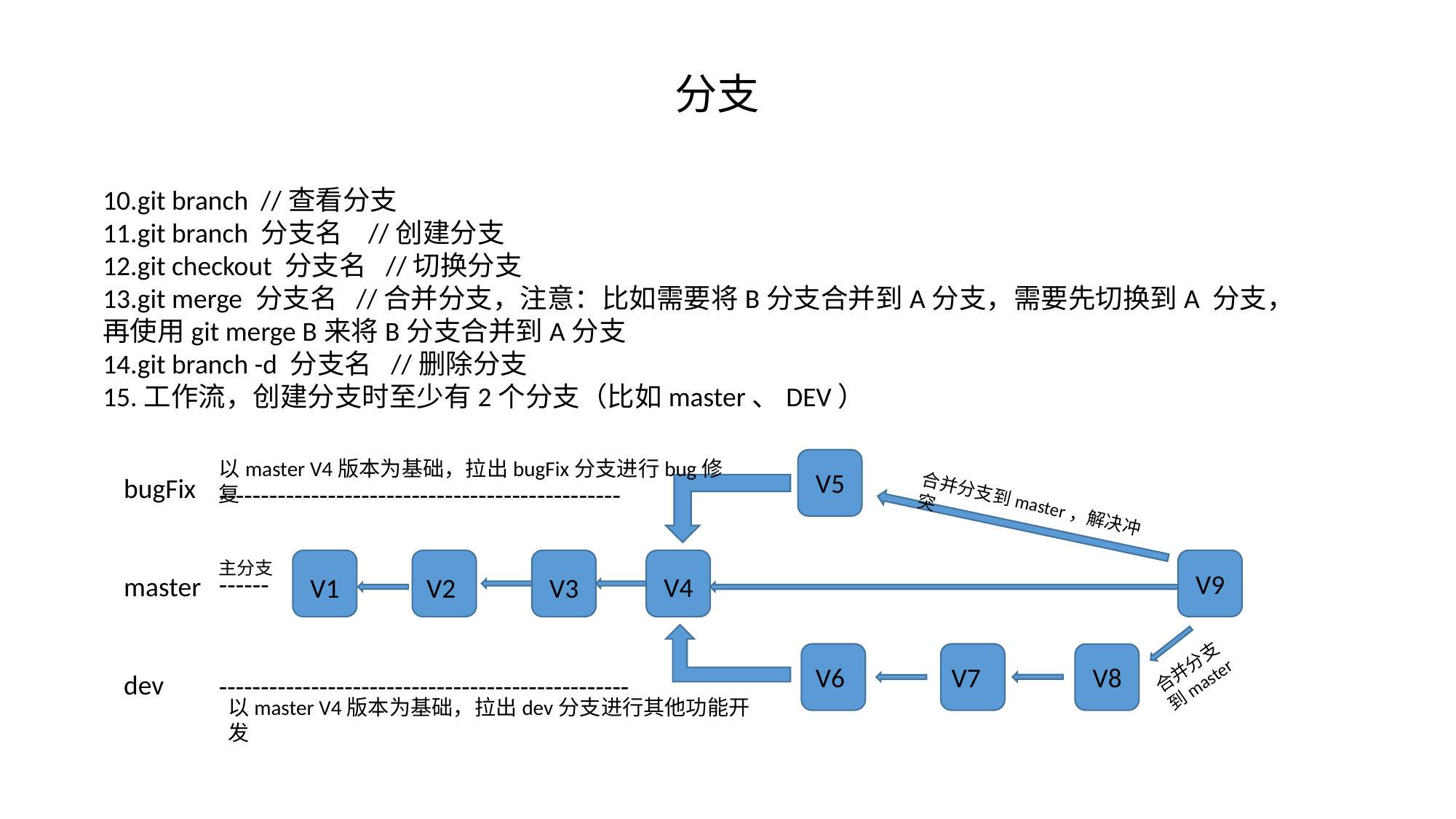

# 分支
10.git branch  //查看分支
11.git branch 分支名   //创建分支
12.git checkout 分支名  //切换分支
13.git merge 分支名  //合并分支，注意：比如需要将B分支合并到A分支，需要先切换到A 分支，再使用git merge B来将B分支合并到A分支
14.git branch -d 分支名  //删除分支
15.工作流，创建分支时至少有2个分支（比如master、DEV）
以master V4版本为基础，拉出bugFix分支进行bug修复

V5
bugFix

master

dev
------------------------------------------------

合并分支到master，解决冲突

V9

V4
V1
V2
V3

主分支
------

V6

V7

V8

合并分支到master
-------------------------------------------------
以master V4版本为基础，拉出dev分支进行其他功能开发